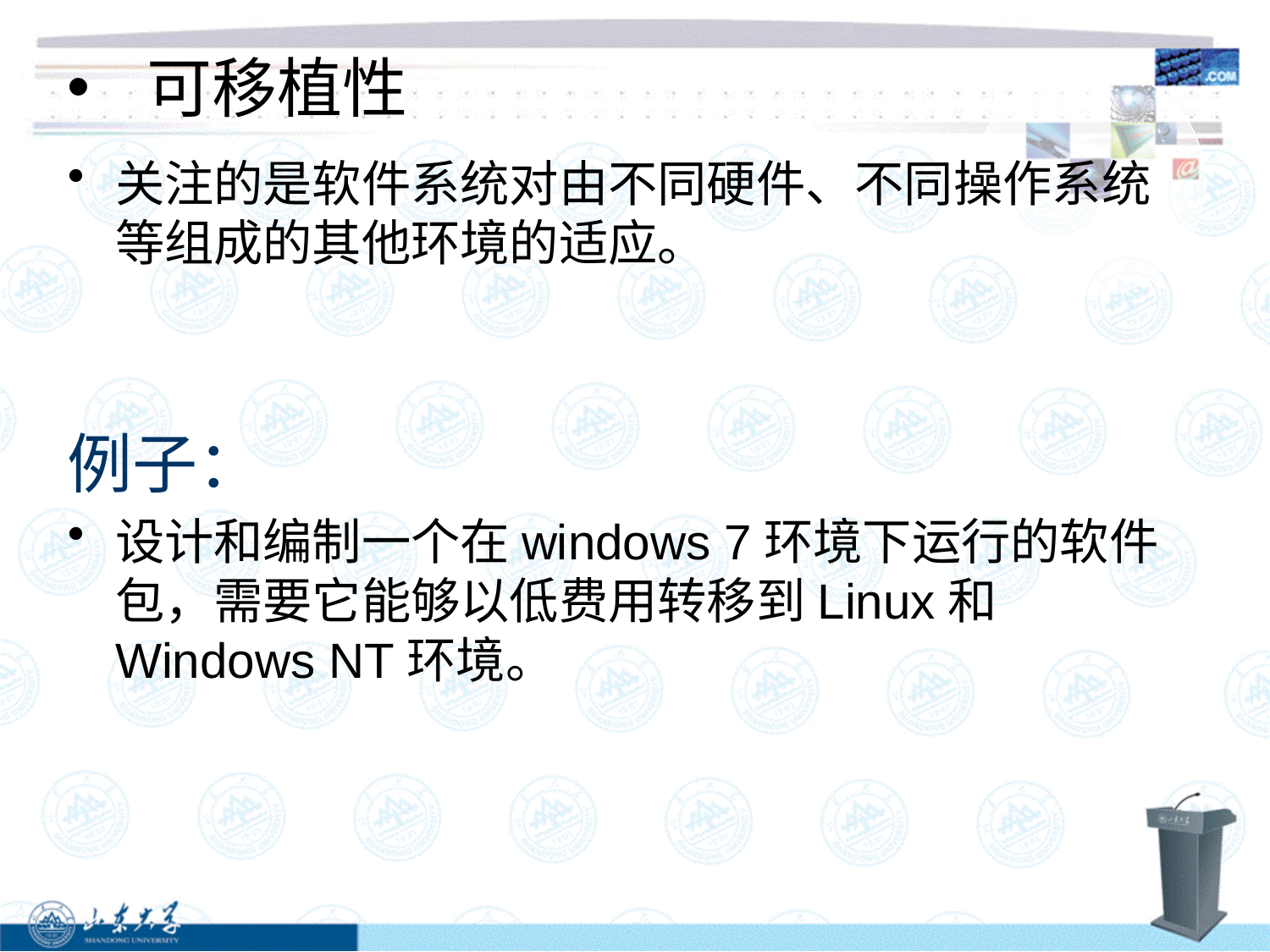

# 可移植性
关注的是软件系统对由不同硬件、不同操作系统等组成的其他环境的适应。

例子：
设计和编制一个在windows 7环境下运行的软件包，需要它能够以低费用转移到Linux和Windows NT环境。